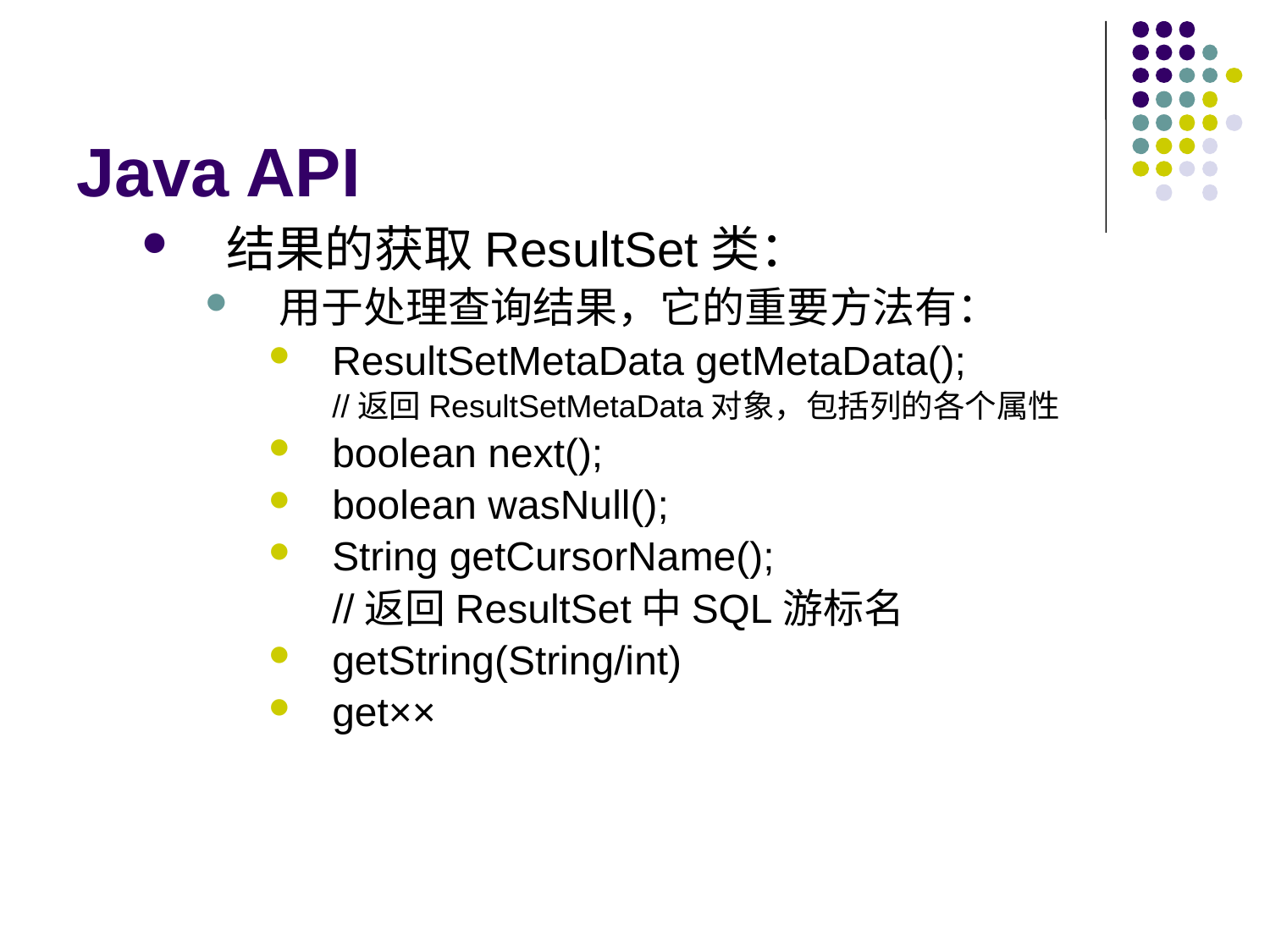

# Java API
结果的获取ResultSet类：
用于处理查询结果，它的重要方法有：
ResultSetMetaData getMetaData();
//返回ResultSetMetaData对象，包括列的各个属性
boolean next();
boolean wasNull();
String getCursorName();
	//返回ResultSet中SQL游标名
getString(String/int)
get××